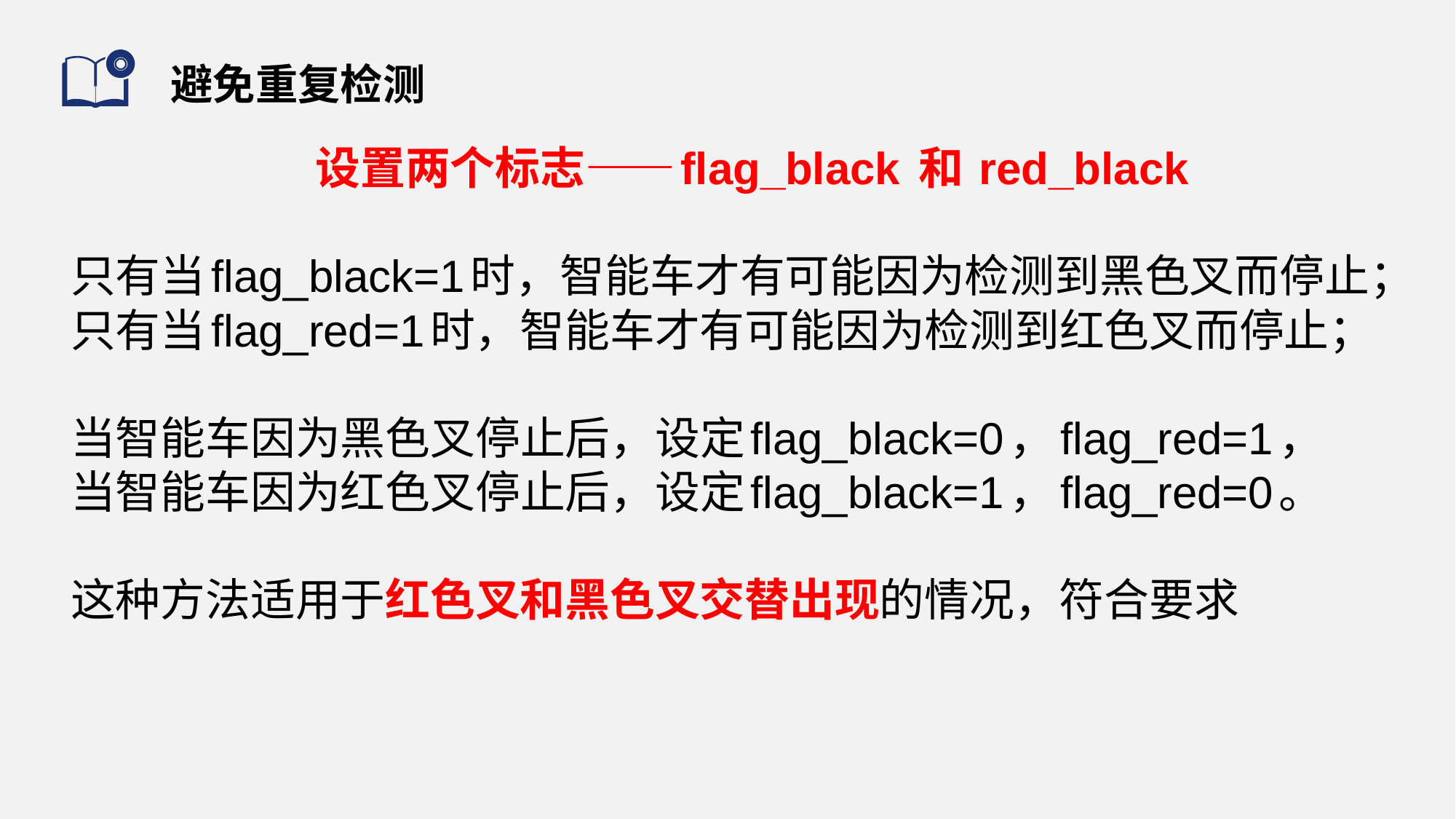

# 避免重复检测
设置两个标志——flag_black 和 red_black

只有当flag_black=1时，智能车才有可能因为检测到黑色叉而停止；
只有当flag_red=1时，智能车才有可能因为检测到红色叉而停止；

当智能车因为黑色叉停止后，设定flag_black=0，flag_red=1，
当智能车因为红色叉停止后，设定flag_black=1，flag_red=0。

这种方法适用于红色叉和黑色叉交替出现的情况，符合要求